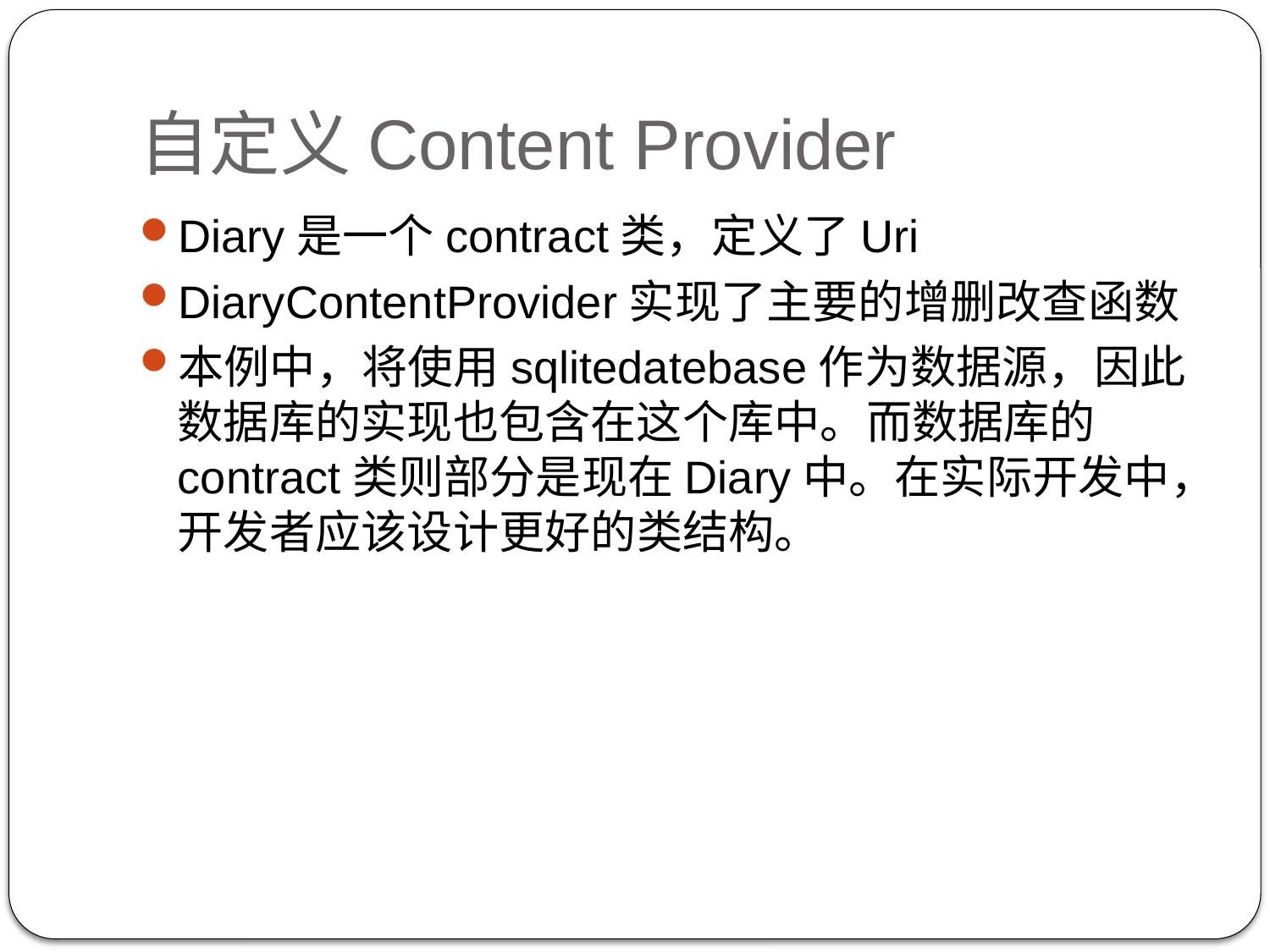

# 自定义Content Provider
Diary是一个contract类，定义了Uri
DiaryContentProvider实现了主要的增删改查函数
本例中，将使用sqlitedatebase作为数据源，因此数据库的实现也包含在这个库中。而数据库的contract类则部分是现在Diary中。在实际开发中，开发者应该设计更好的类结构。